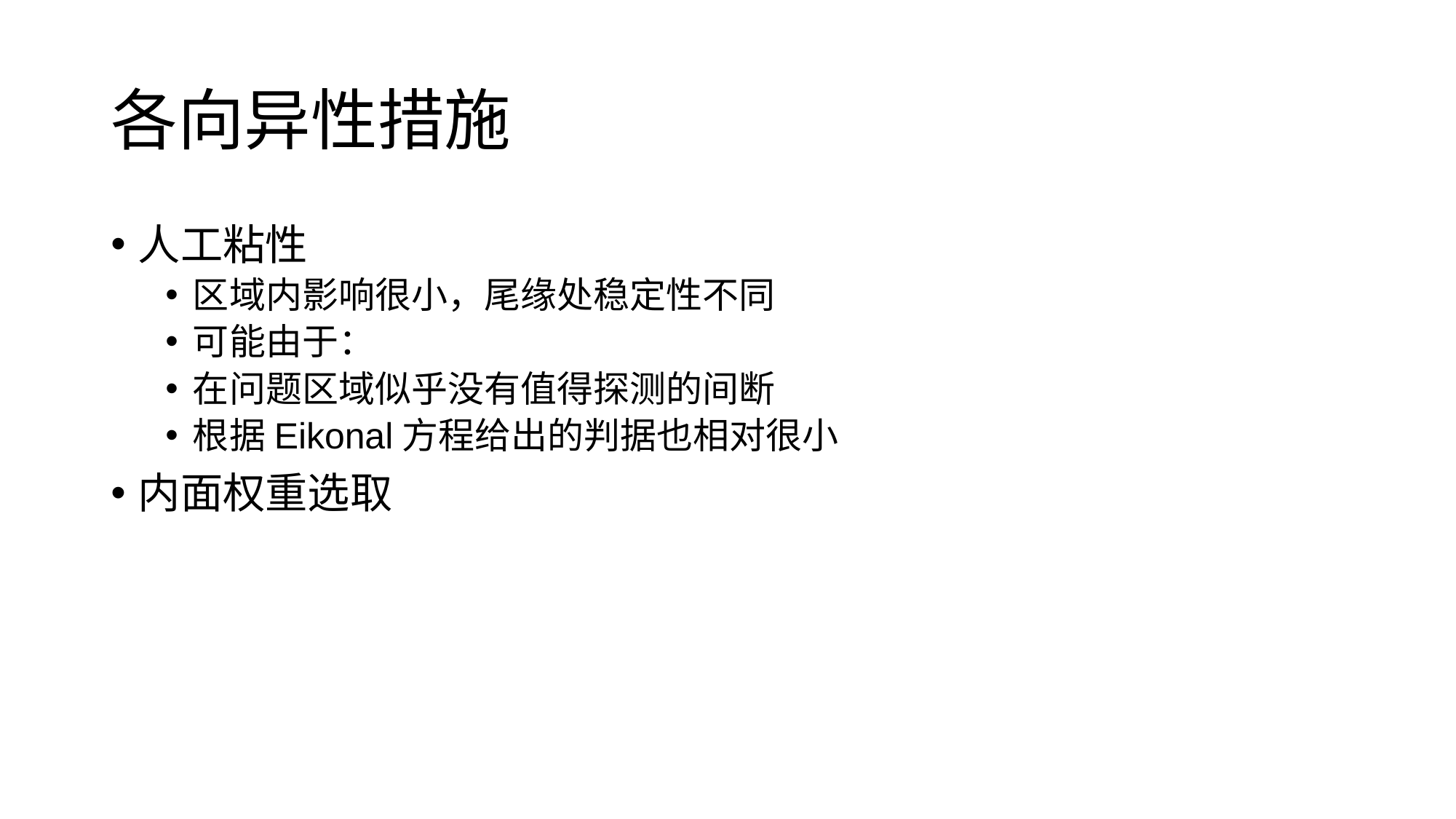

# 各向异性措施
人工粘性
区域内影响很小，尾缘处稳定性不同
可能由于：
在问题区域似乎没有值得探测的间断
根据Eikonal方程给出的判据也相对很小
内面权重选取